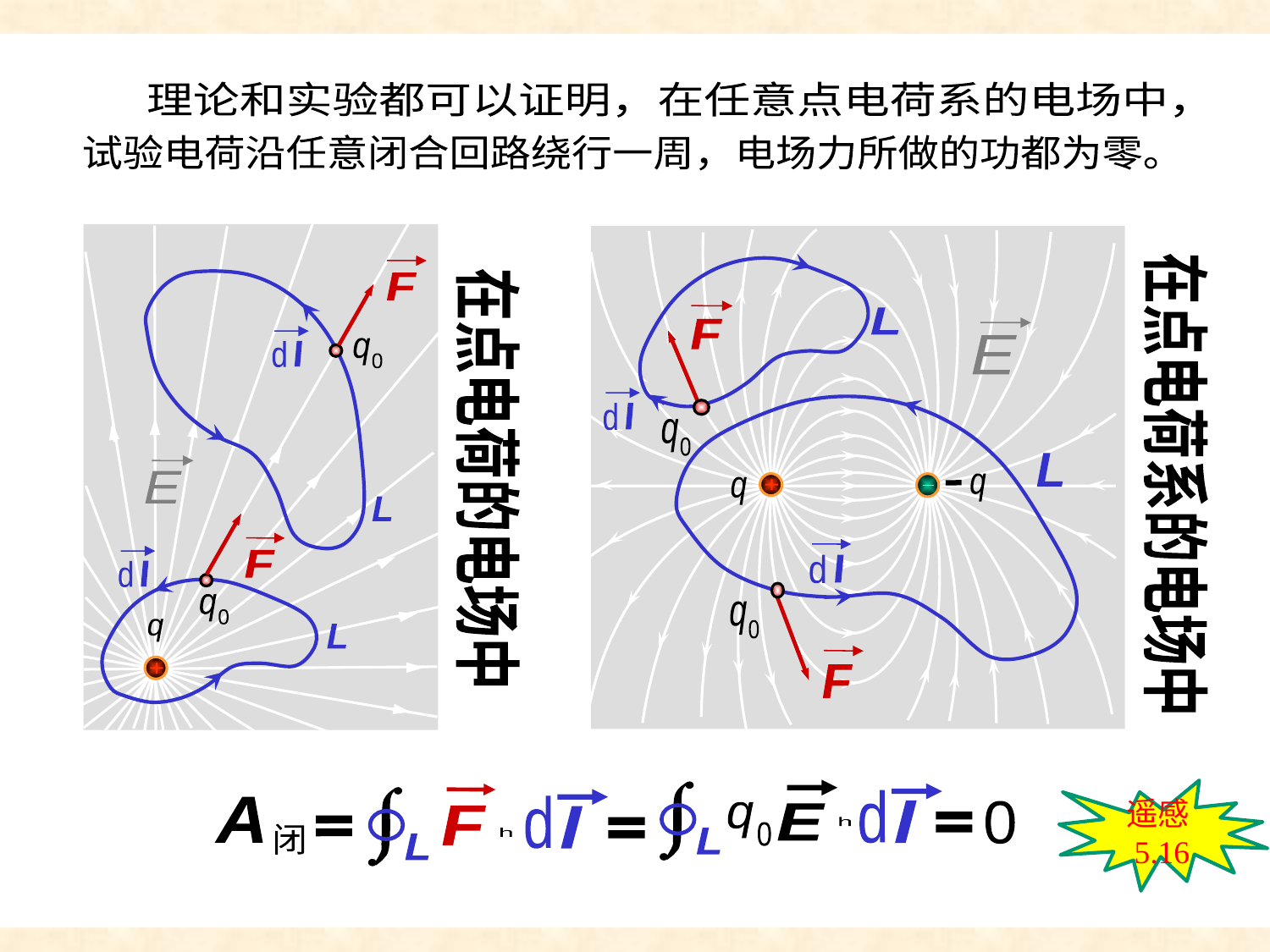

电场力是保守力
理论和实验都可以证明，在任意点电荷系的电场中，
试验电荷沿任意闭合回路绕行一周，电场力所做的功都为零。

q

+

F

F
L

E

d
l
q
0

d
l

q
0

在点电荷的电场中
在点电荷系的电场中
L

E

+

-
q
q

L

d
l
F

d
l

q
0

q
0
L

F

d

l
d

l
A
0

q
0
E

F

h
闭
h
L
L
遥感5.16